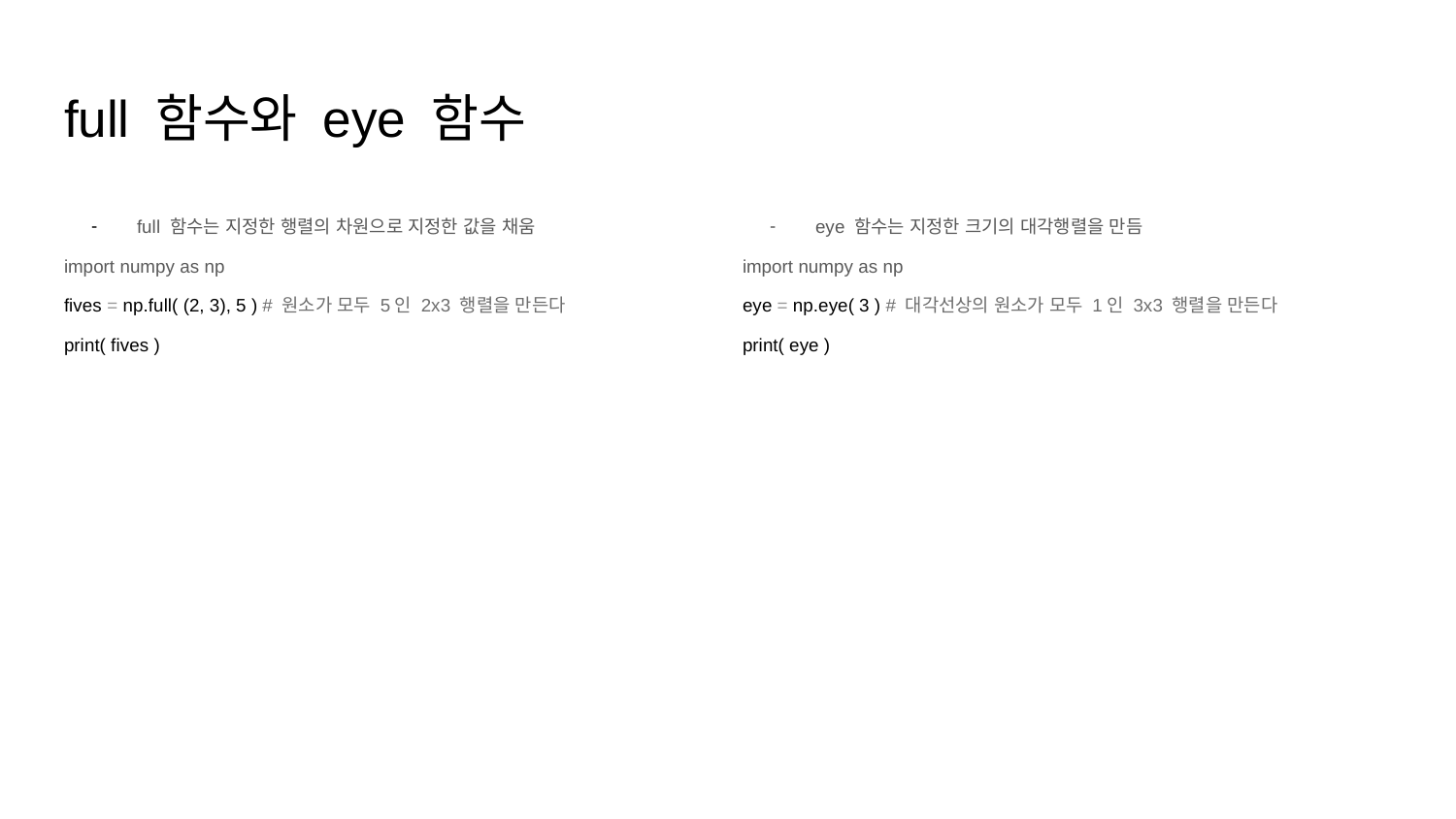

# full 함수와 eye 함수
full 함수는 지정한 행렬의 차원으로 지정한 값을 채움
import numpy as np
fives = np.full( (2, 3), 5 ) # 원소가 모두 5인 2x3 행렬을 만든다
print( fives )
eye 함수는 지정한 크기의 대각행렬을 만듬
import numpy as np
eye = np.eye( 3 ) # 대각선상의 원소가 모두 1인 3x3 행렬을 만든다
print( eye )